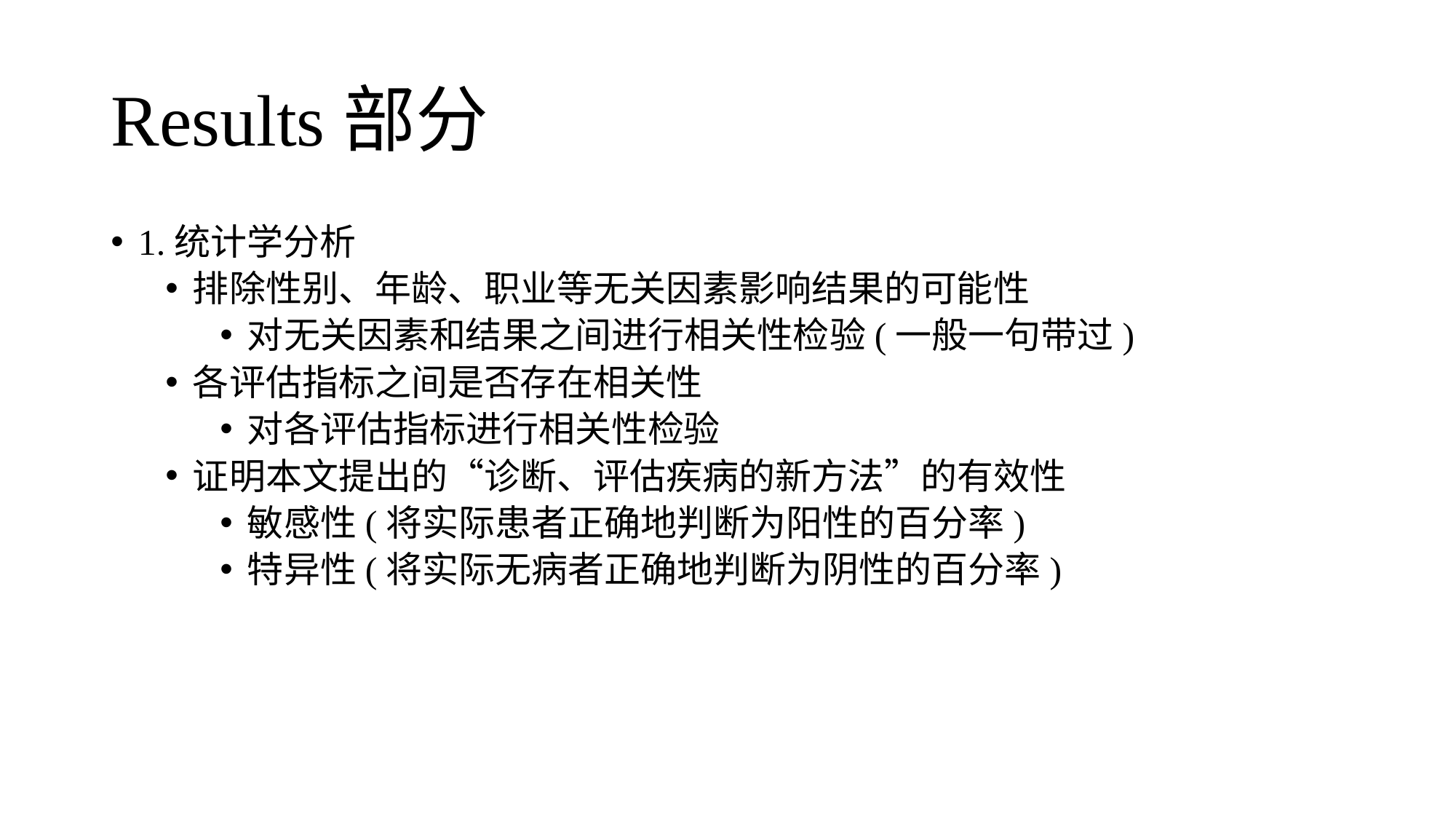

# Results部分
1.统计学分析
排除性别、年龄、职业等无关因素影响结果的可能性
对无关因素和结果之间进行相关性检验(一般一句带过)
各评估指标之间是否存在相关性
对各评估指标进行相关性检验
证明本文提出的“诊断、评估疾病的新方法”的有效性
敏感性(将实际患者正确地判断为阳性的百分率)
特异性(将实际无病者正确地判断为阴性的百分率)